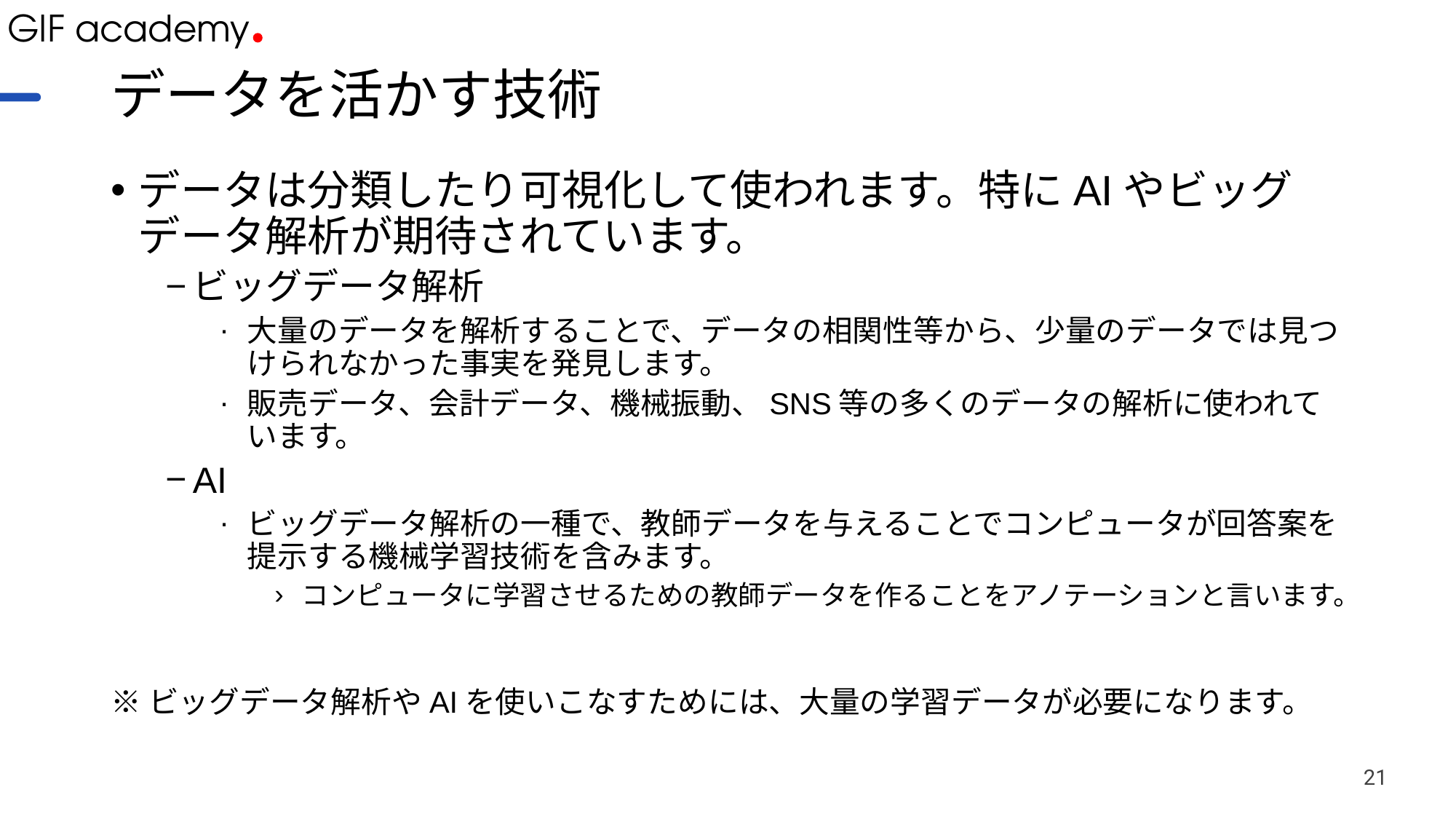

# データを活かす技術
データは分類したり可視化して使われます。特にAIやビッグデータ解析が期待されています。
ビッグデータ解析
大量のデータを解析することで、データの相関性等から、少量のデータでは見つけられなかった事実を発見します。
販売データ、会計データ、機械振動、SNS等の多くのデータの解析に使われています。
AI
ビッグデータ解析の一種で、教師データを与えることでコンピュータが回答案を提示する機械学習技術を含みます。
コンピュータに学習させるための教師データを作ることをアノテーションと言います。

※ビッグデータ解析やAIを使いこなすためには、大量の学習データが必要になります。
21